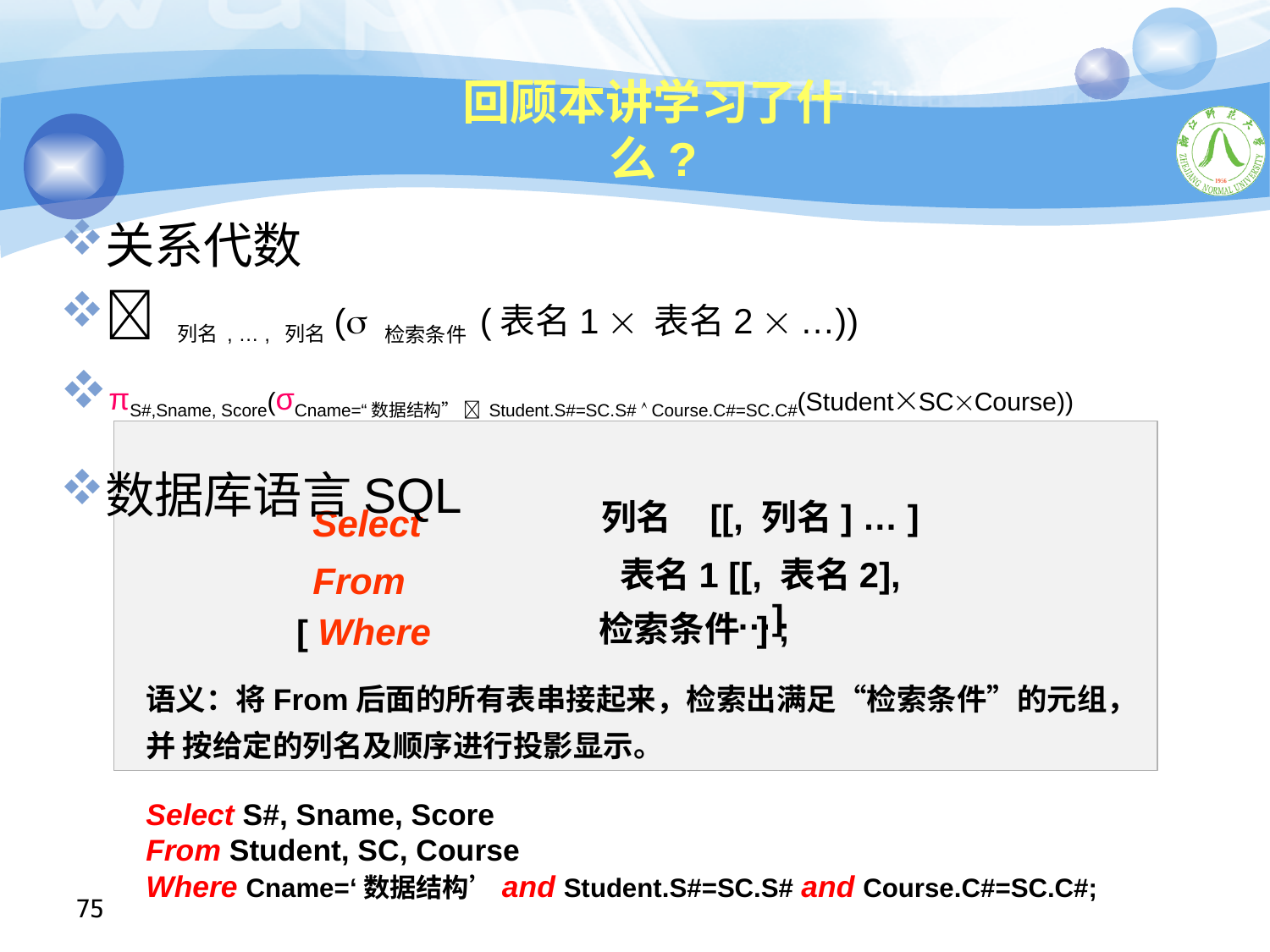

# 回顾本讲学习了什么?
关系代数
Π 列名, … , 列名(σ 检索条件 (表名1 × 表名2 × …))
πS#,Sname, Score(σCname=“数据结构” ∧ Student.S#=SC.S# ∧ Course.C#=SC.C#(Student×SC×Course))
数据库语言SQL

列名	[[, 列名] … ]
表名1 [[, 表名2], …]
Select  From
检索条件 ] ;
[ Where
语义：将From后面的所有表串接起来，检索出满足“检索条件”的元组，并 按给定的列名及顺序进行投影显示。
Select S#, Sname, Score
From Student, SC, Course
Where Cname=‘数据结构’and Student.S#=SC.S# and Course.C#=SC.C#;
75